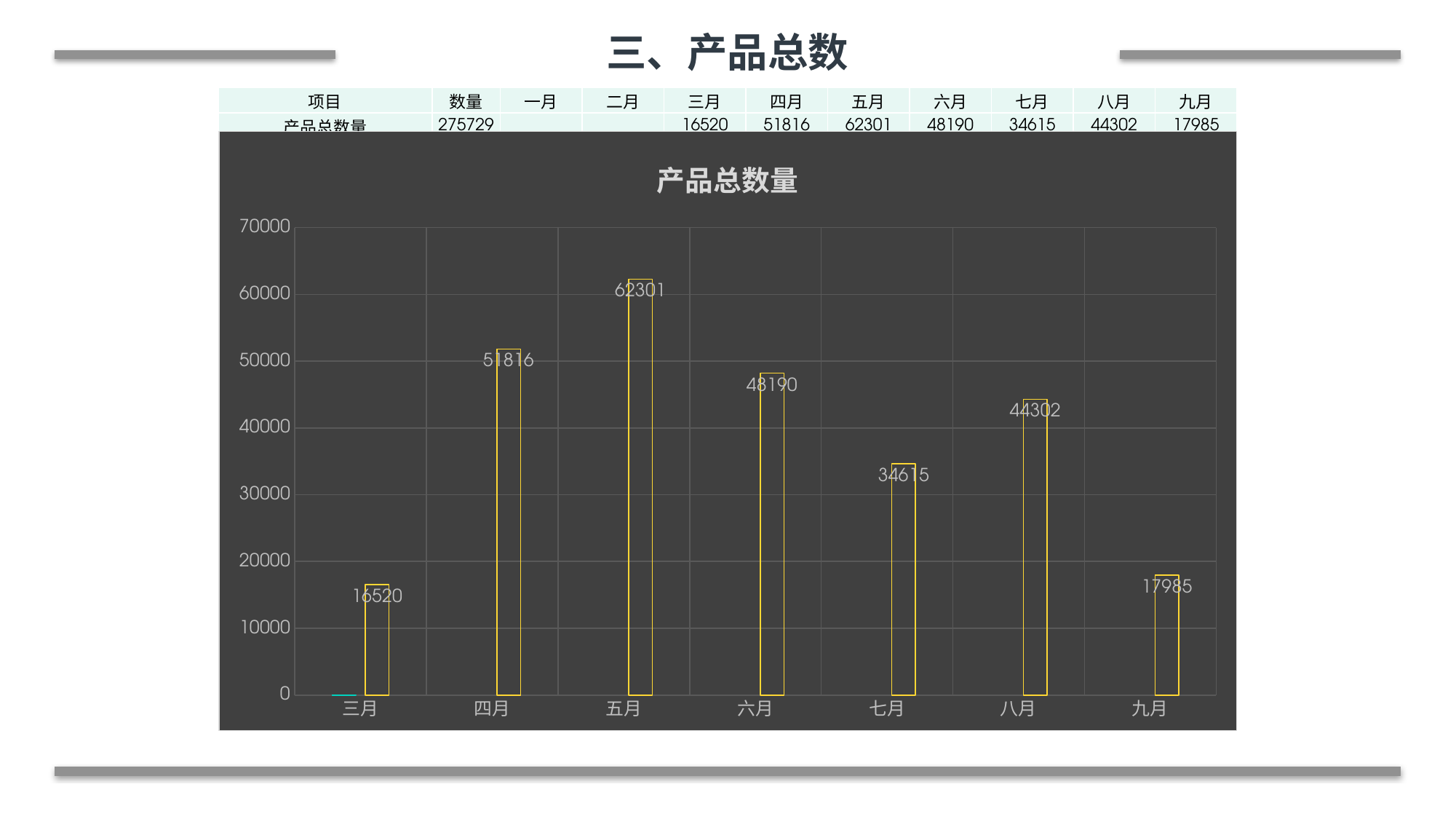

三、产品总数
| 项目 | 数量 | 一月 | 二月 | 三月 | 四月 | 五月 | 六月 | 七月 | 八月 | 九月 |
| --- | --- | --- | --- | --- | --- | --- | --- | --- | --- | --- |
| 产品总数量 | 275729 |  |  | 16520 | 51816 | 62301 | 48190 | 34615 | 44302 | 17985 |

[unsupported chart]